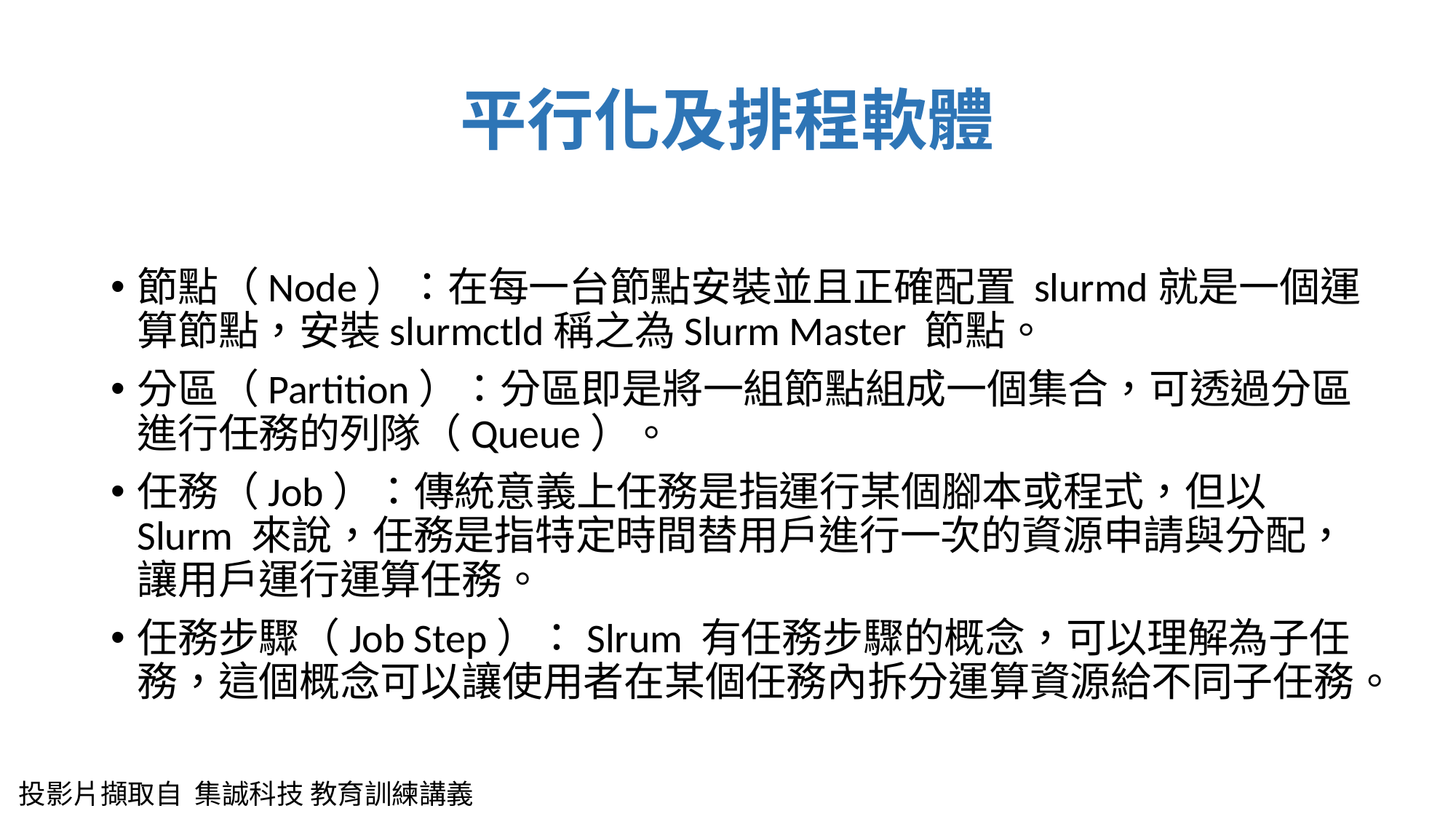

# 平行化及排程軟體

節點（Node）：在每一台節點安裝並且正確配置 slurmd就是一個運算節點，安裝slurmctld稱之為Slurm Master 節點。
分區（Partition）：分區即是將一組節點組成一個集合，可透過分區進行任務的列隊（Queue）。
任務（Job）：傳統意義上任務是指運行某個腳本或程式，但以Slurm 來說，任務是指特定時間替用戶進行一次的資源申請與分配，讓用戶運行運算任務。
任務步驟（Job Step）：Slrum 有任務步驟的概念，可以理解為子任務，這個概念可以讓使用者在某個任務內拆分運算資源給不同子任務。

投影片擷取自  集誠科技 教育訓練講義